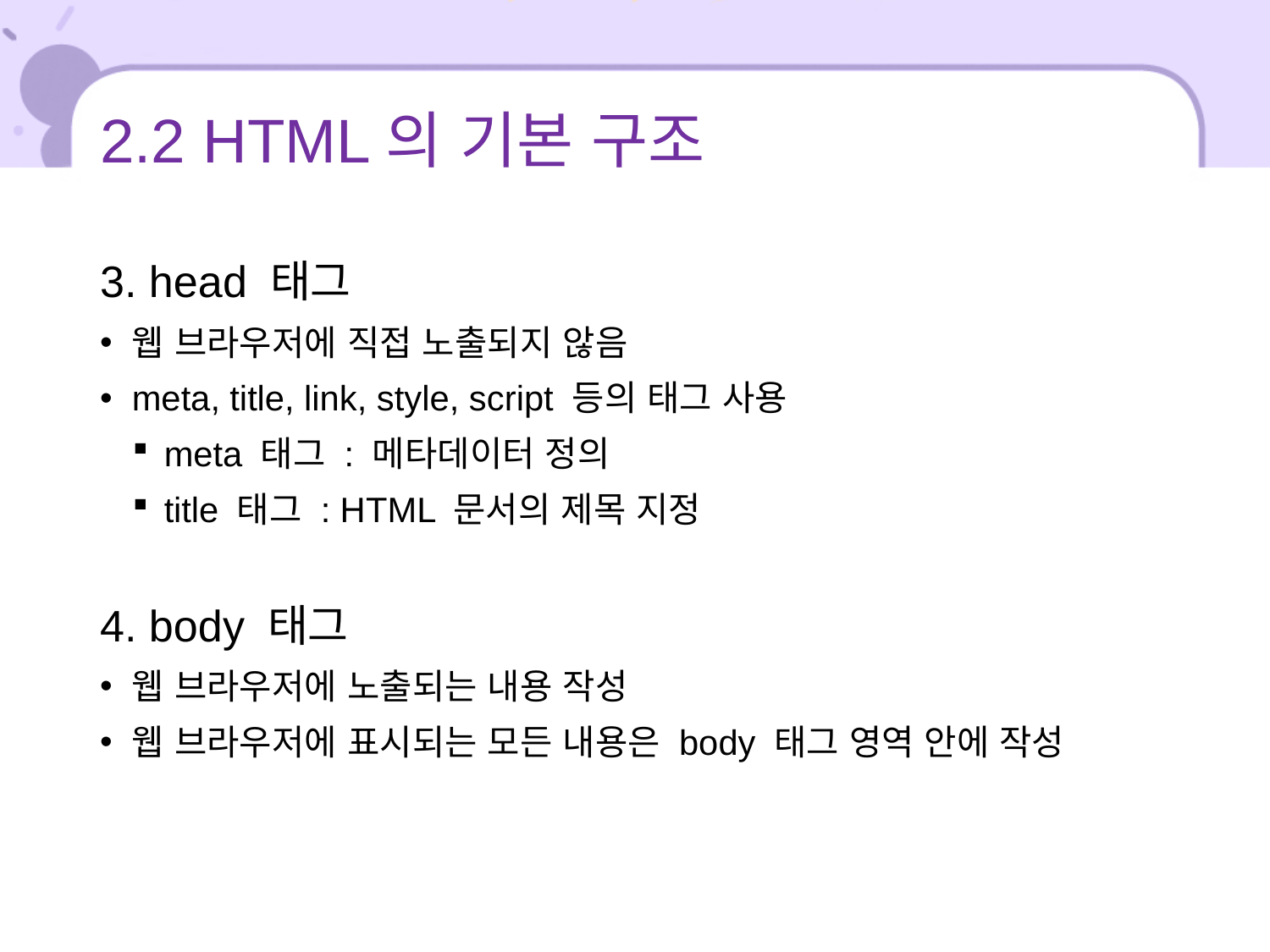

# 2.2 HTML의 기본 구조
3. head 태그
웹 브라우저에 직접 노출되지 않음
meta, title, link, style, script 등의 태그 사용
meta 태그 : 메타데이터 정의
title 태그 : HTML 문서의 제목 지정

4. body 태그
웹 브라우저에 노출되는 내용 작성
웹 브라우저에 표시되는 모든 내용은 body 태그 영역 안에 작성